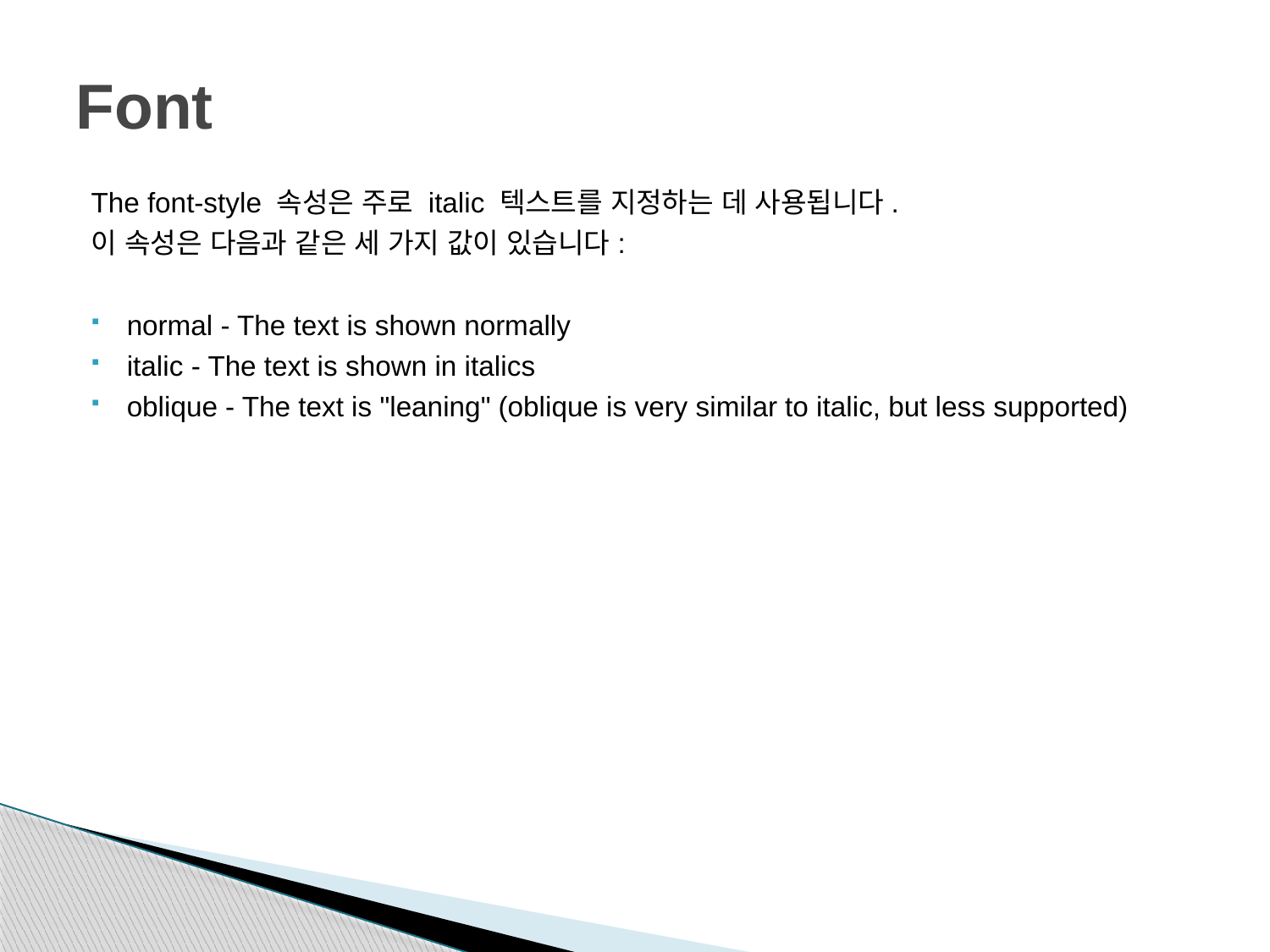

# Font
The font-style 속성은 주로 italic 텍스트를 지정하는 데 사용됩니다.
이 속성은 다음과 같은 세 가지 값이 있습니다:

normal - The text is shown normally
italic - The text is shown in italics
oblique - The text is "leaning" (oblique is very similar to italic, but less supported)